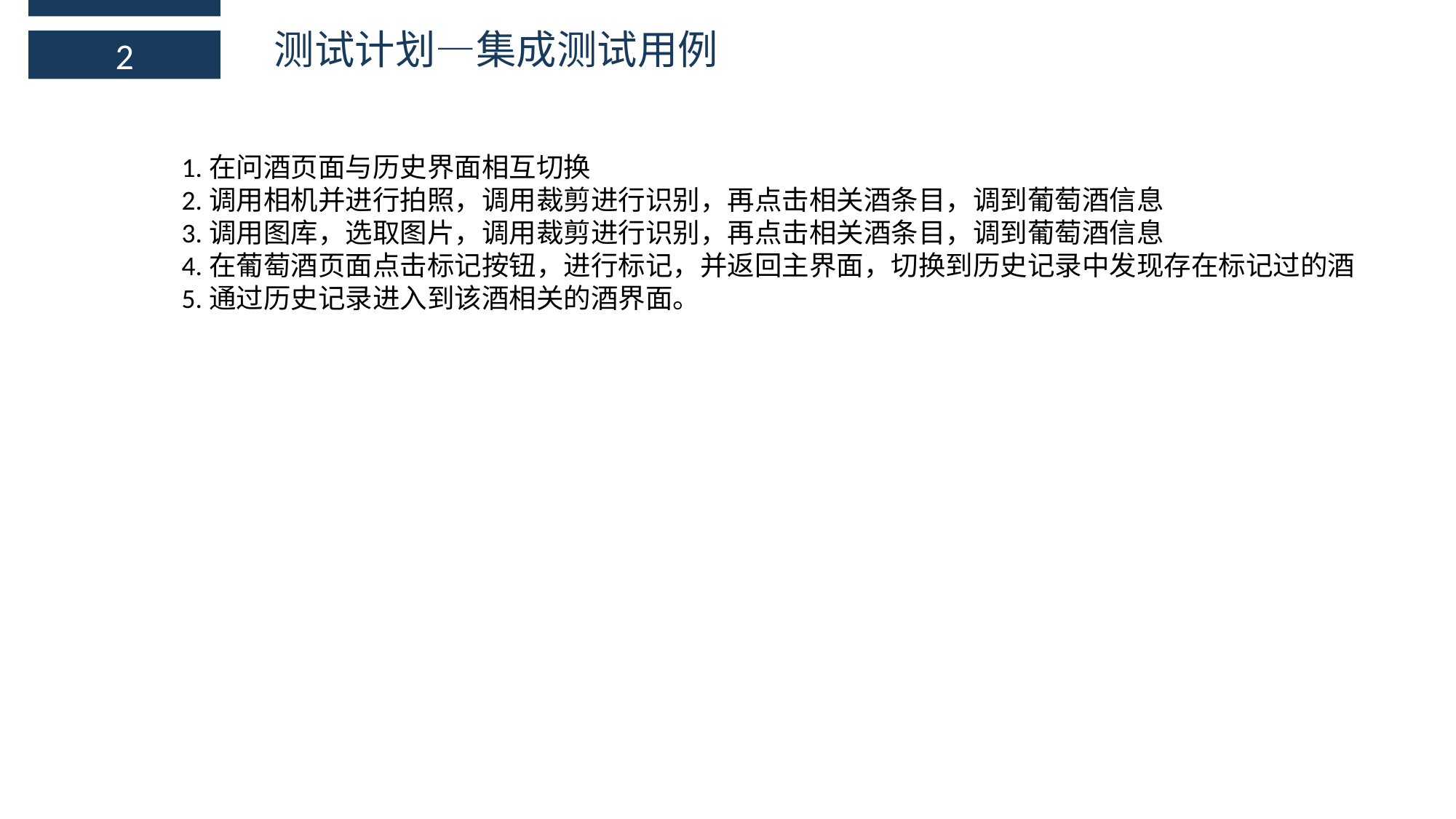

测试计划—集成测试用例
2
1.在问酒页面与历史界面相互切换
2.调用相机并进行拍照，调用裁剪进行识别，再点击相关酒条目，调到葡萄酒信息
3.调用图库，选取图片，调用裁剪进行识别，再点击相关酒条目，调到葡萄酒信息
4.在葡萄酒页面点击标记按钮，进行标记，并返回主界面，切换到历史记录中发现存在标记过的酒
5.通过历史记录进入到该酒相关的酒界面。